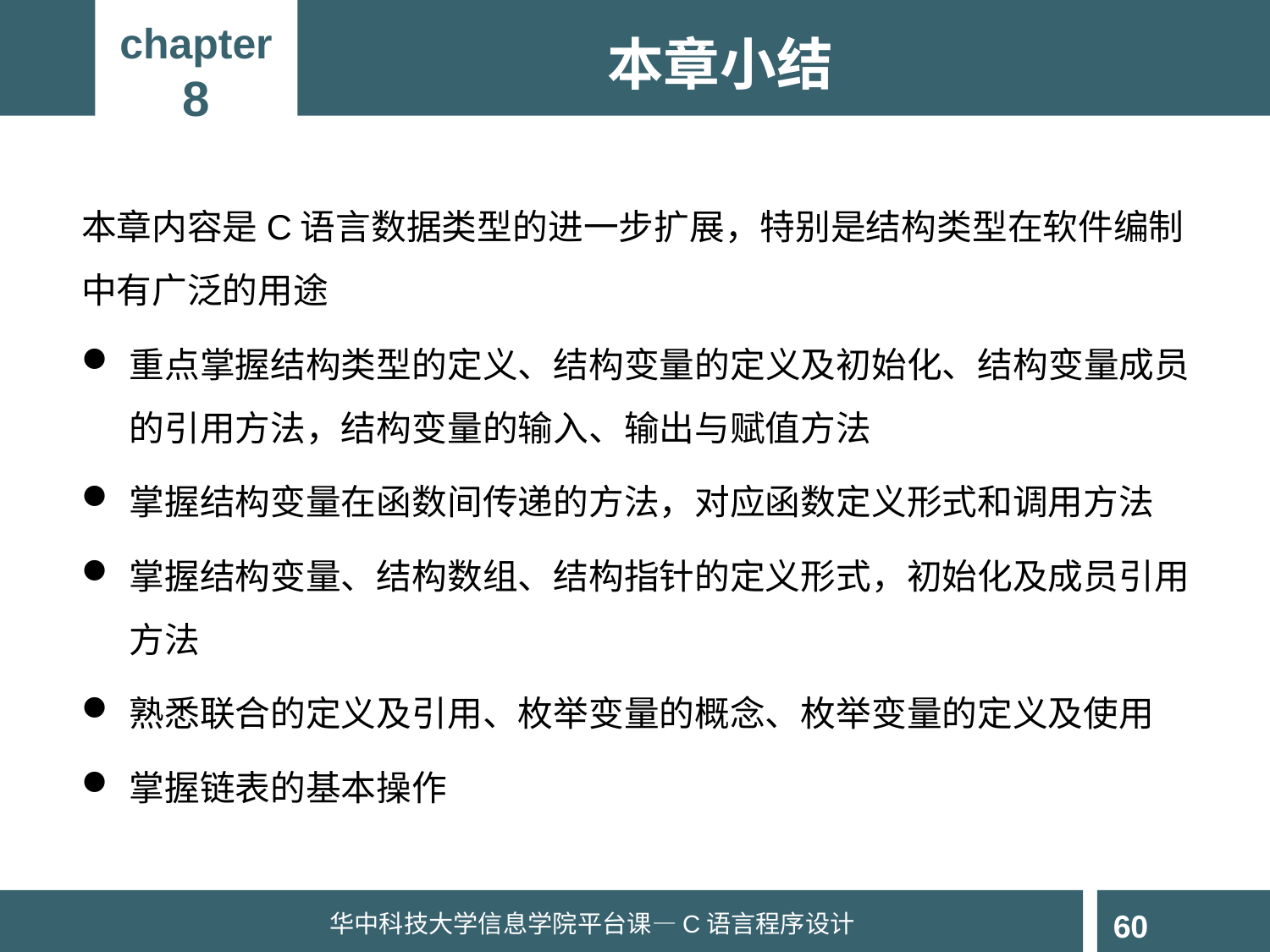

chapter
8
本章小结
本章内容是C语言数据类型的进一步扩展，特别是结构类型在软件编制中有广泛的用途
重点掌握结构类型的定义、结构变量的定义及初始化、结构变量成员的引用方法，结构变量的输入、输出与赋值方法
掌握结构变量在函数间传递的方法，对应函数定义形式和调用方法
掌握结构变量、结构数组、结构指针的定义形式，初始化及成员引用方法
熟悉联合的定义及引用、枚举变量的概念、枚举变量的定义及使用
掌握链表的基本操作